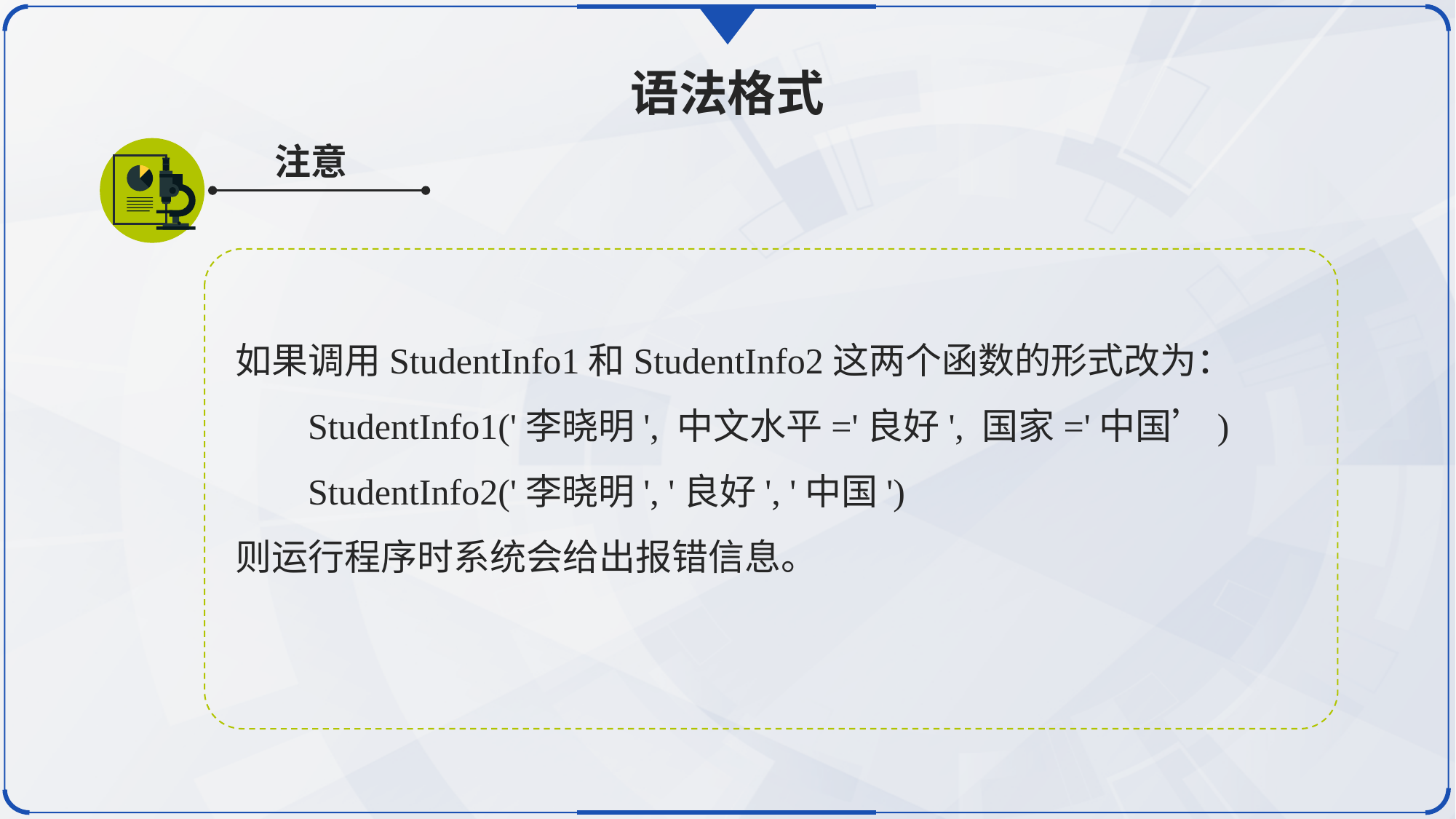

语法格式
注意

如果调用StudentInfo1和StudentInfo2这两个函数的形式改为：
        StudentInfo1('李晓明', 中文水平='良好', 国家='中国’)
        StudentInfo2('李晓明', '良好', '中国')
则运行程序时系统会给出报错信息。